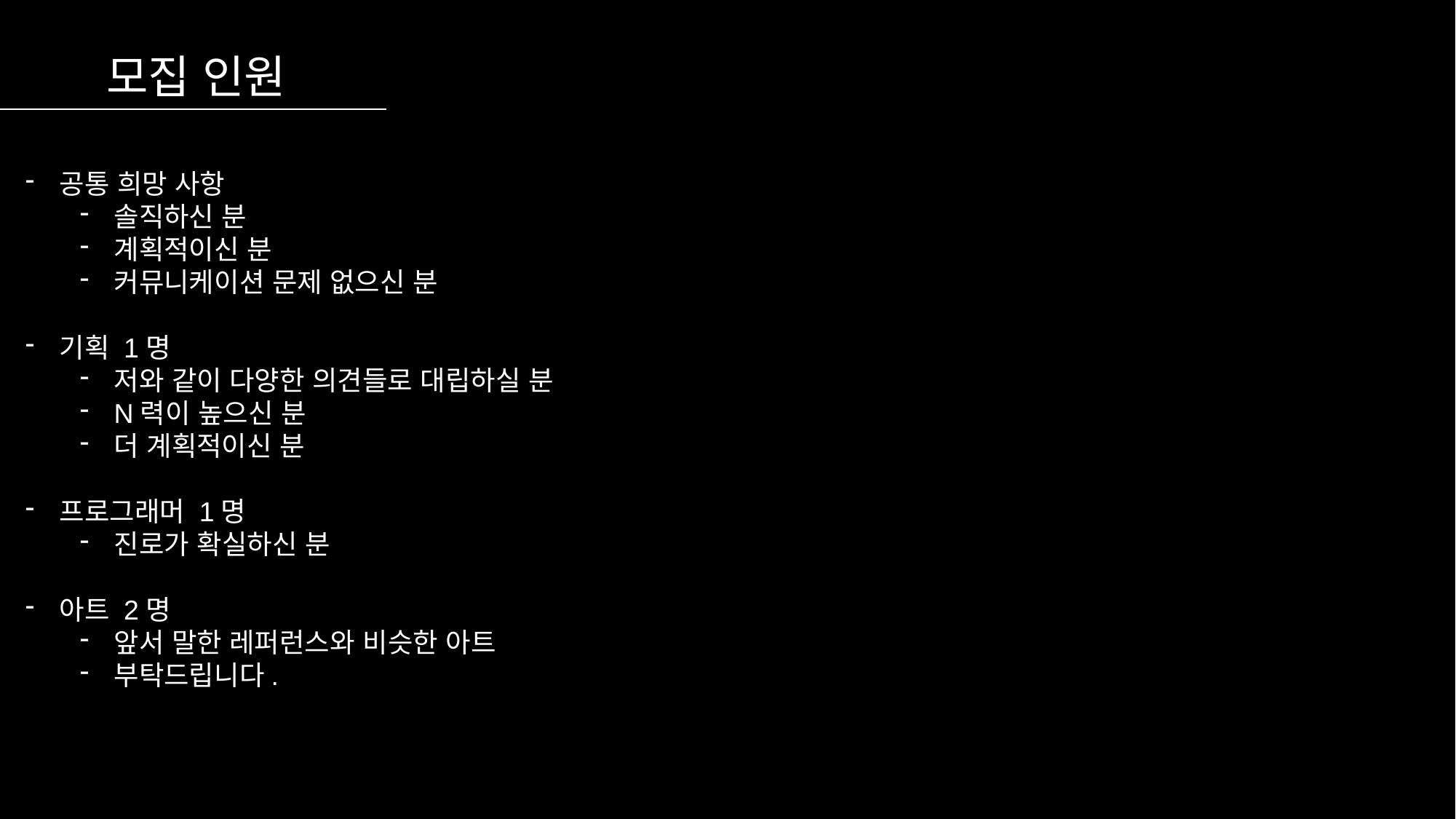

모집 인원
공통 희망 사항
솔직하신 분
계획적이신 분
커뮤니케이션 문제 없으신 분

기획 1명
저와 같이 다양한 의견들로 대립하실 분
N력이 높으신 분
더 계획적이신 분

프로그래머 1명
진로가 확실하신 분

아트 2명
앞서 말한 레퍼런스와 비슷한 아트
부탁드립니다.